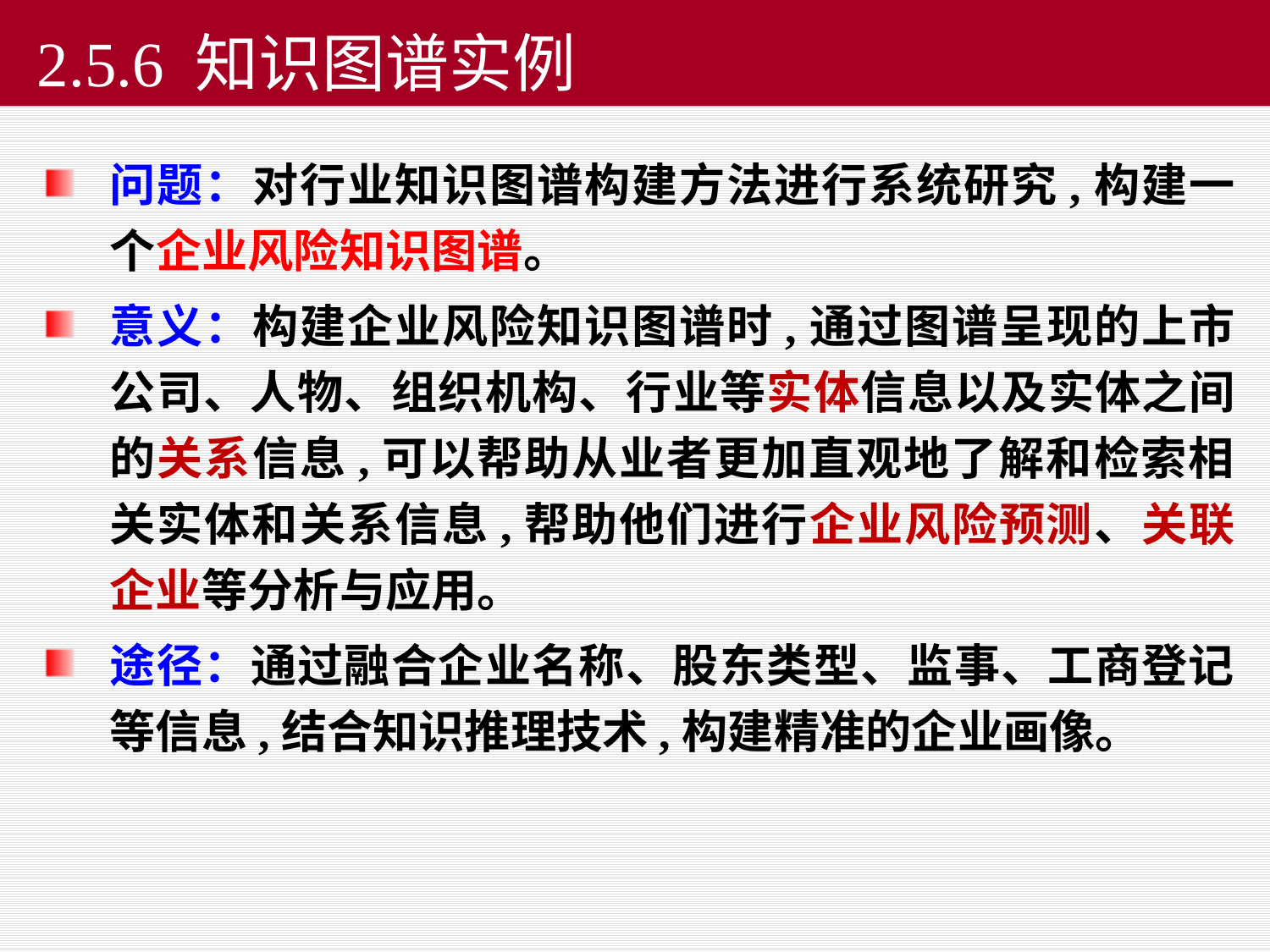

# 2.5.6 知识图谱实例
问题：对行业知识图谱构建方法进行系统研究,构建一个企业风险知识图谱。
意义：构建企业风险知识图谱时,通过图谱呈现的上市公司、人物、组织机构、行业等实体信息以及实体之间的关系信息,可以帮助从业者更加直观地了解和检索相关实体和关系信息,帮助他们进行企业风险预测、关联企业等分析与应用。
途径：通过融合企业名称、股东类型、监事、工商登记等信息,结合知识推理技术,构建精准的企业画像。
82